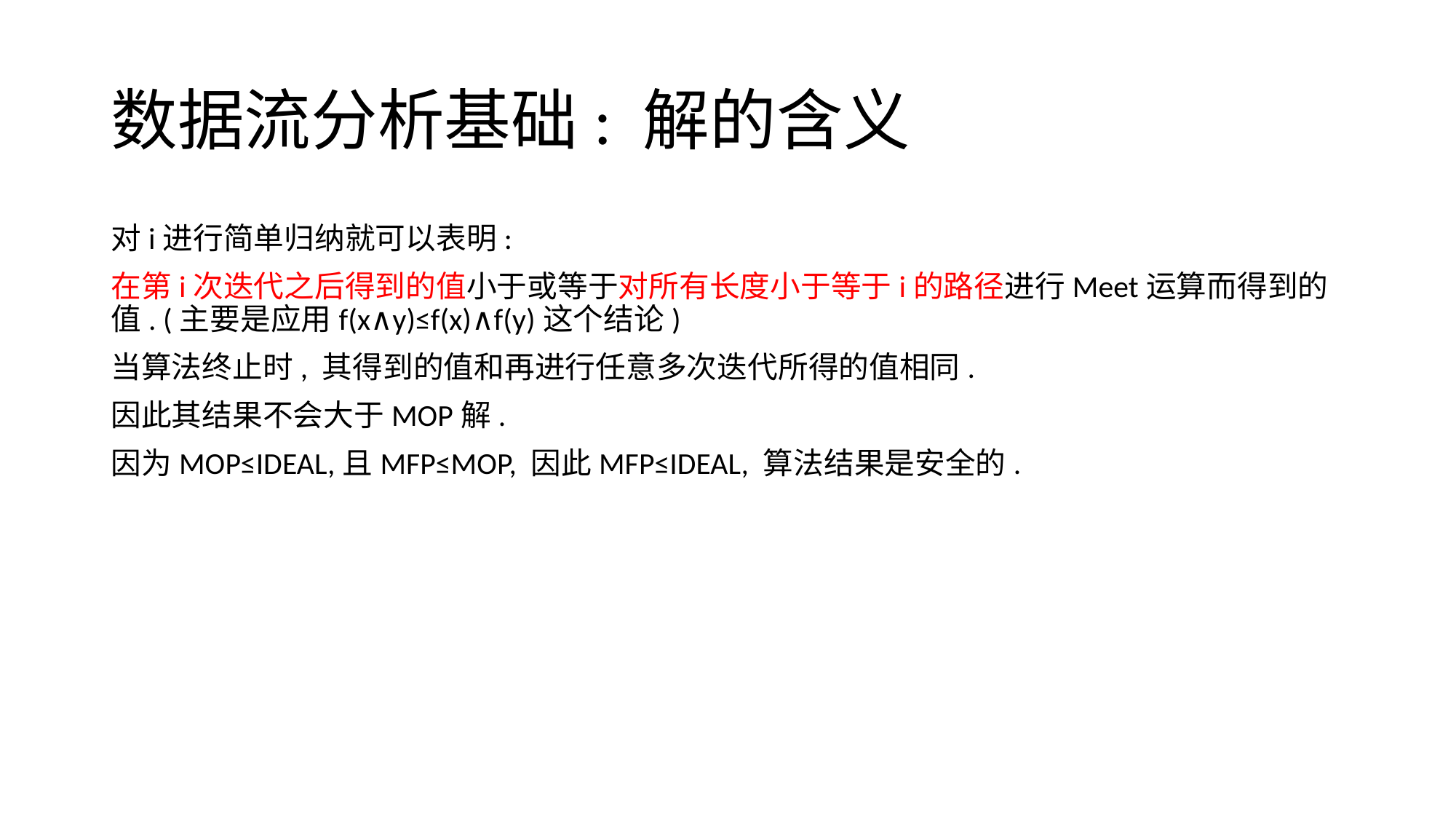

# 数据流分析基础: 解的含义
对i进行简单归纳就可以表明:
在第i次迭代之后得到的值小于或等于对所有长度小于等于i的路径进行Meet运算而得到的值. (主要是应用f(x∧y)≤f(x)∧f(y)这个结论)
当算法终止时, 其得到的值和再进行任意多次迭代所得的值相同.
因此其结果不会大于MOP解.
因为MOP≤IDEAL,且MFP≤MOP, 因此MFP≤IDEAL, 算法结果是安全的.